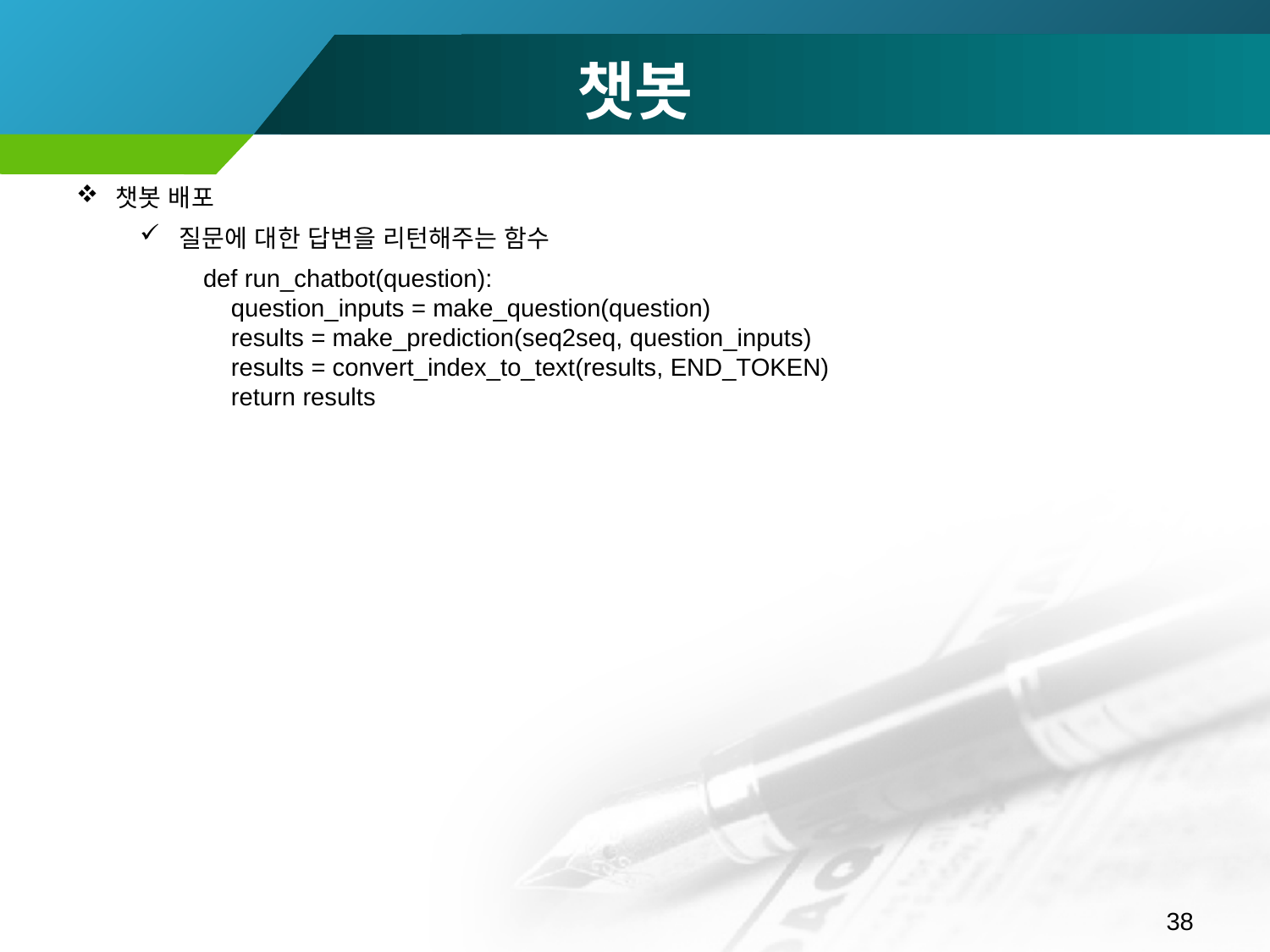

챗봇
챗봇 배포
질문에 대한 답변을 리턴해주는 함수
def run_chatbot(question):
    question_inputs = make_question(question)
    results = make_prediction(seq2seq, question_inputs)
    results = convert_index_to_text(results, END_TOKEN)
    return results
38